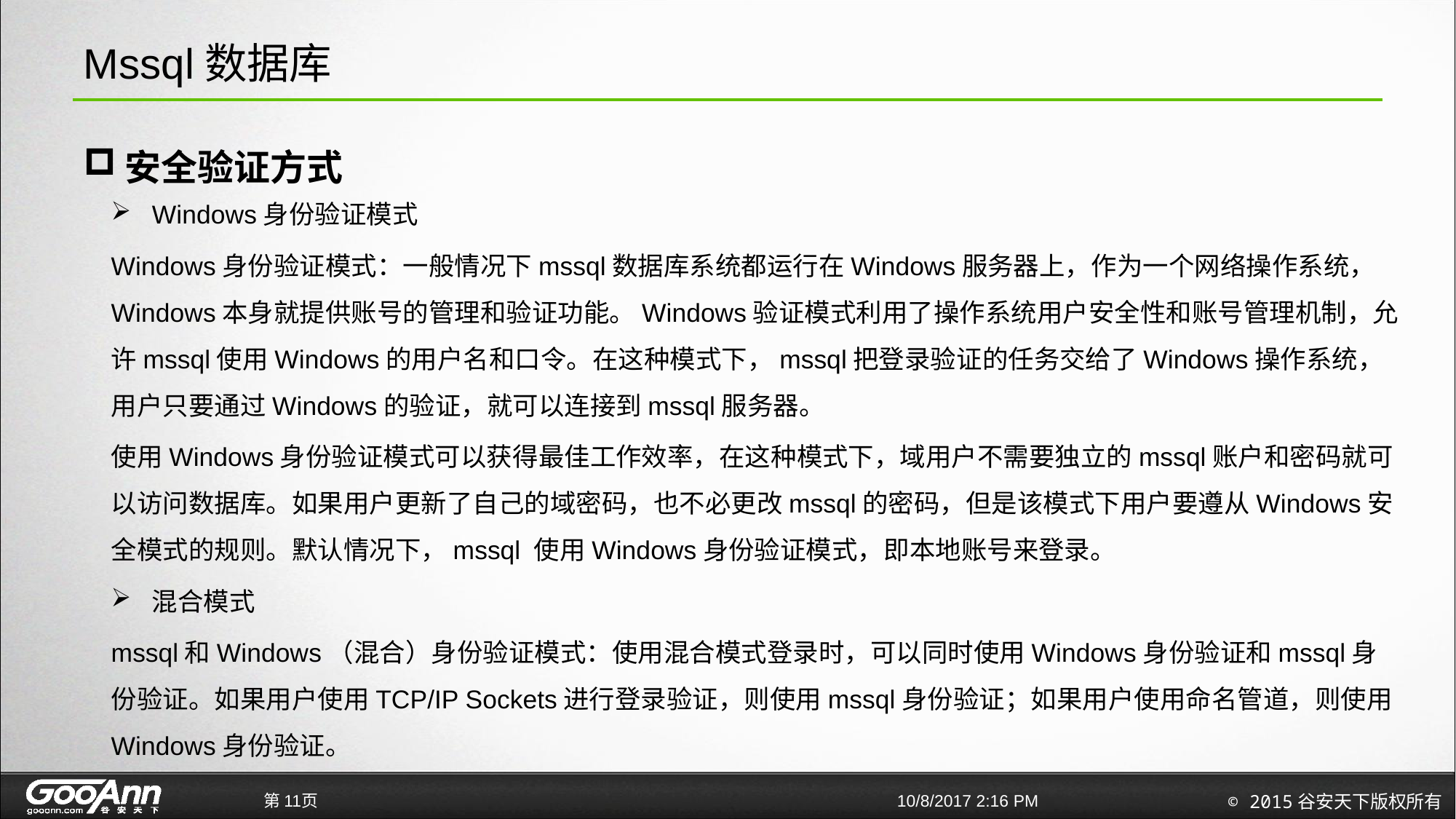

# Mssql数据库
安全验证方式
Windows身份验证模式
Windows身份验证模式：一般情况下mssql数据库系统都运行在Windows服务器上，作为一个网络操作系统，Windows本身就提供账号的管理和验证功能。Windows验证模式利用了操作系统用户安全性和账号管理机制，允许mssql使用Windows的用户名和口令。在这种模式下，mssql把登录验证的任务交给了Windows操作系统，用户只要通过Windows的验证，就可以连接到mssql服务器。
使用Windows身份验证模式可以获得最佳工作效率，在这种模式下，域用户不需要独立的mssql账户和密码就可以访问数据库。如果用户更新了自己的域密码，也不必更改mssql的密码，但是该模式下用户要遵从Windows安全模式的规则。默认情况下，mssql 使用Windows身份验证模式，即本地账号来登录。
混合模式
mssql和Windows（混合）身份验证模式：使用混合模式登录时，可以同时使用Windows身份验证和mssql身份验证。如果用户使用TCP/IP Sockets进行登录验证，则使用mssql身份验证；如果用户使用命名管道，则使用Windows身份验证。